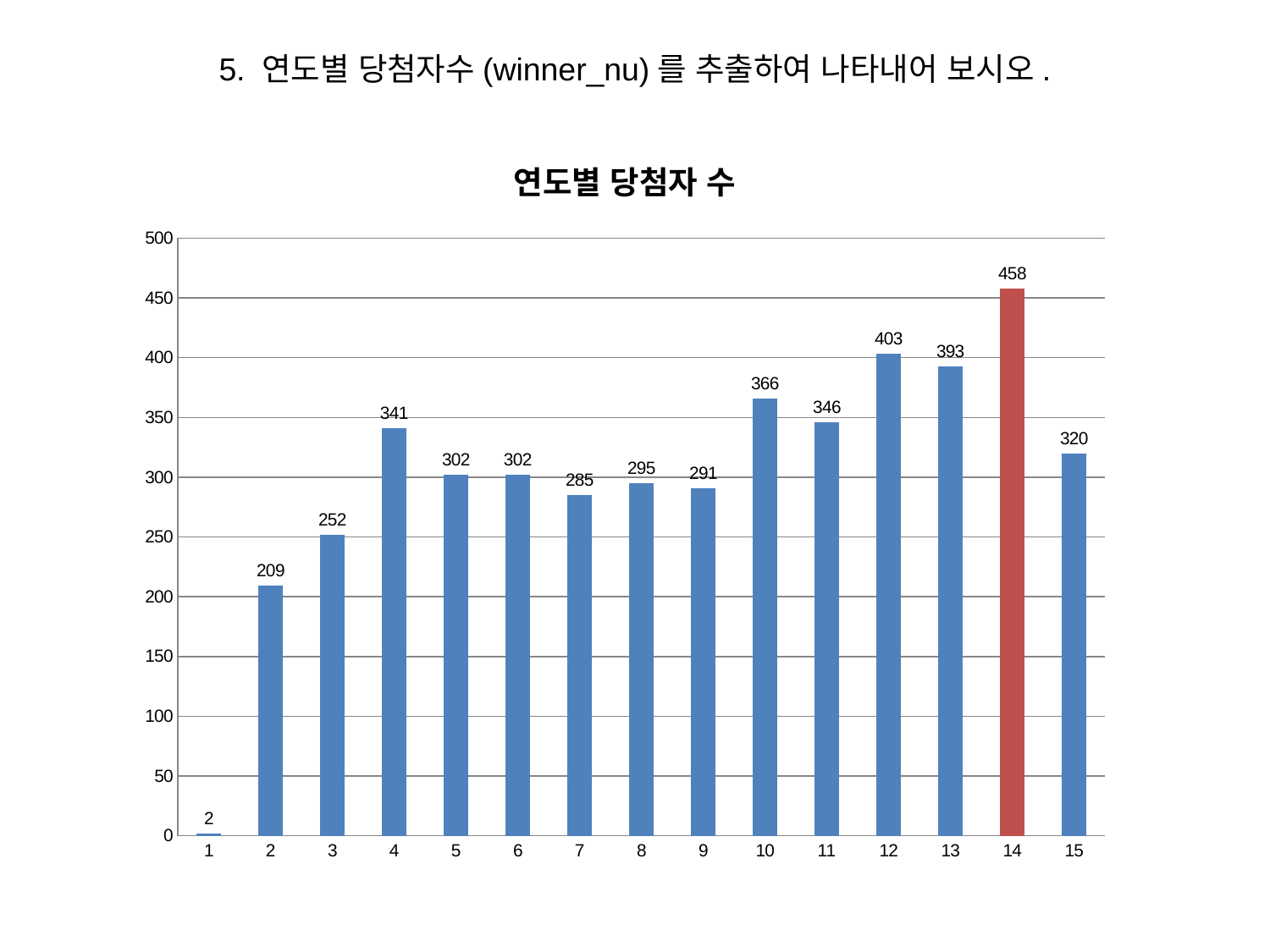

5. 연도별 당첨자수(winner_nu)를 추출하여 나타내어 보시오.

### Chart: 연도별 당첨자 수

| Category | winner_nu |
|---|---|